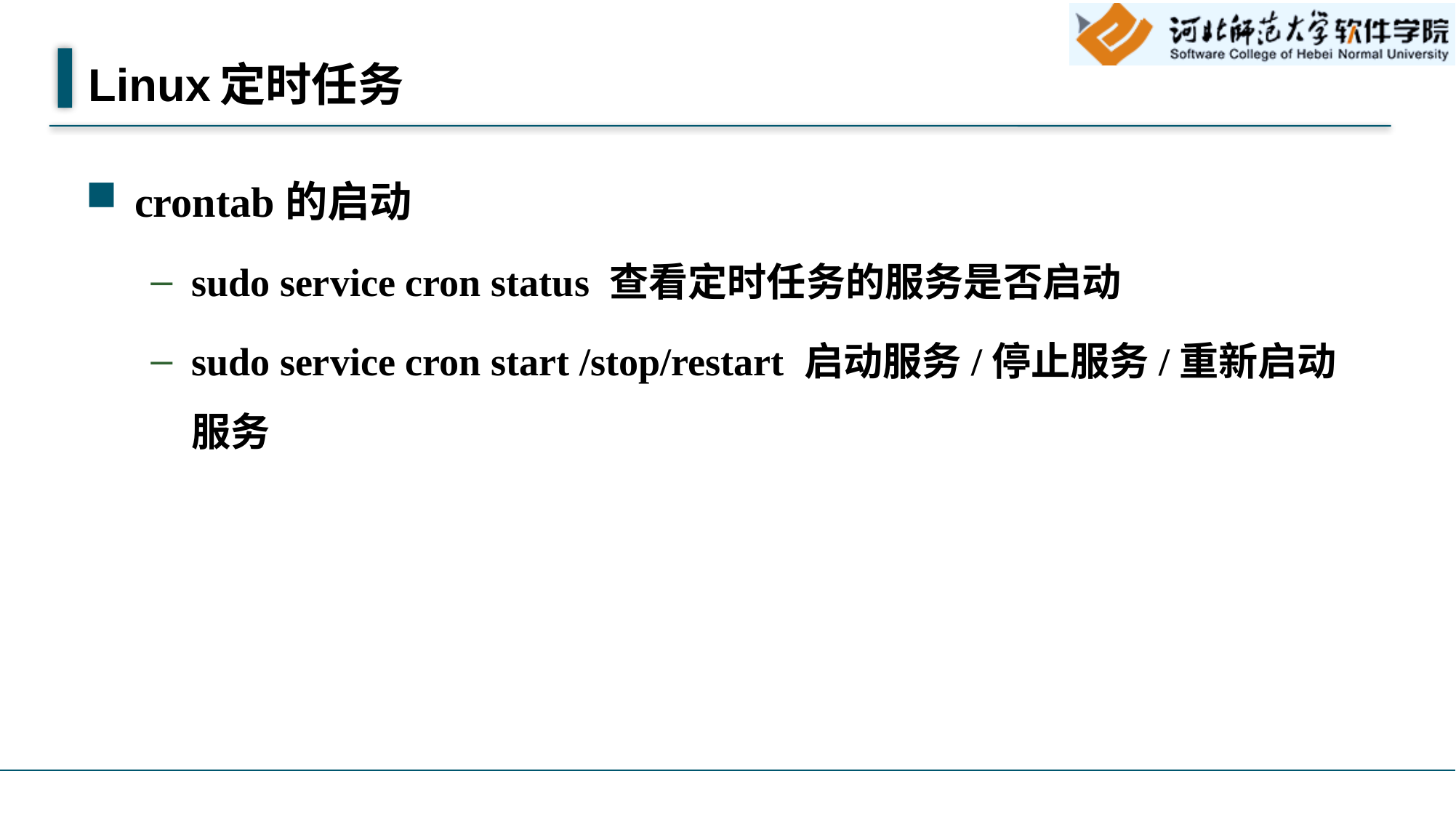

# Linux定时任务
crontab的启动
sudo service cron status 查看定时任务的服务是否启动
sudo service cron start /stop/restart 启动服务/停止服务/重新启动服务